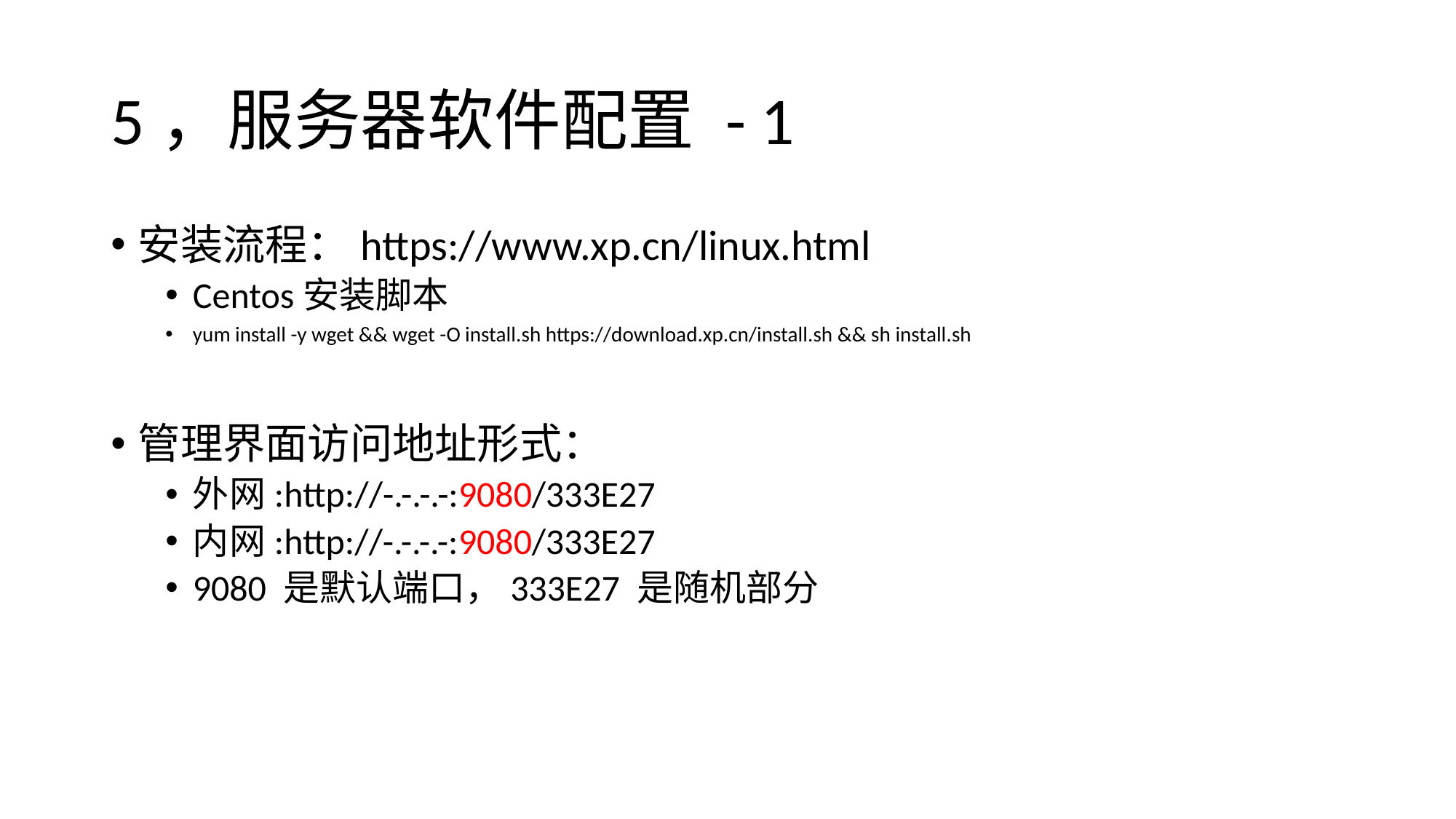

# 5，服务器软件配置 - 1
安装流程：https://www.xp.cn/linux.html
Centos安装脚本
yum install -y wget && wget -O install.sh https://download.xp.cn/install.sh && sh install.sh

管理界面访问地址形式：
外网:http://-.-.-.-:9080/333E27
内网:http://-.-.-.-:9080/333E27
9080 是默认端口，333E27 是随机部分